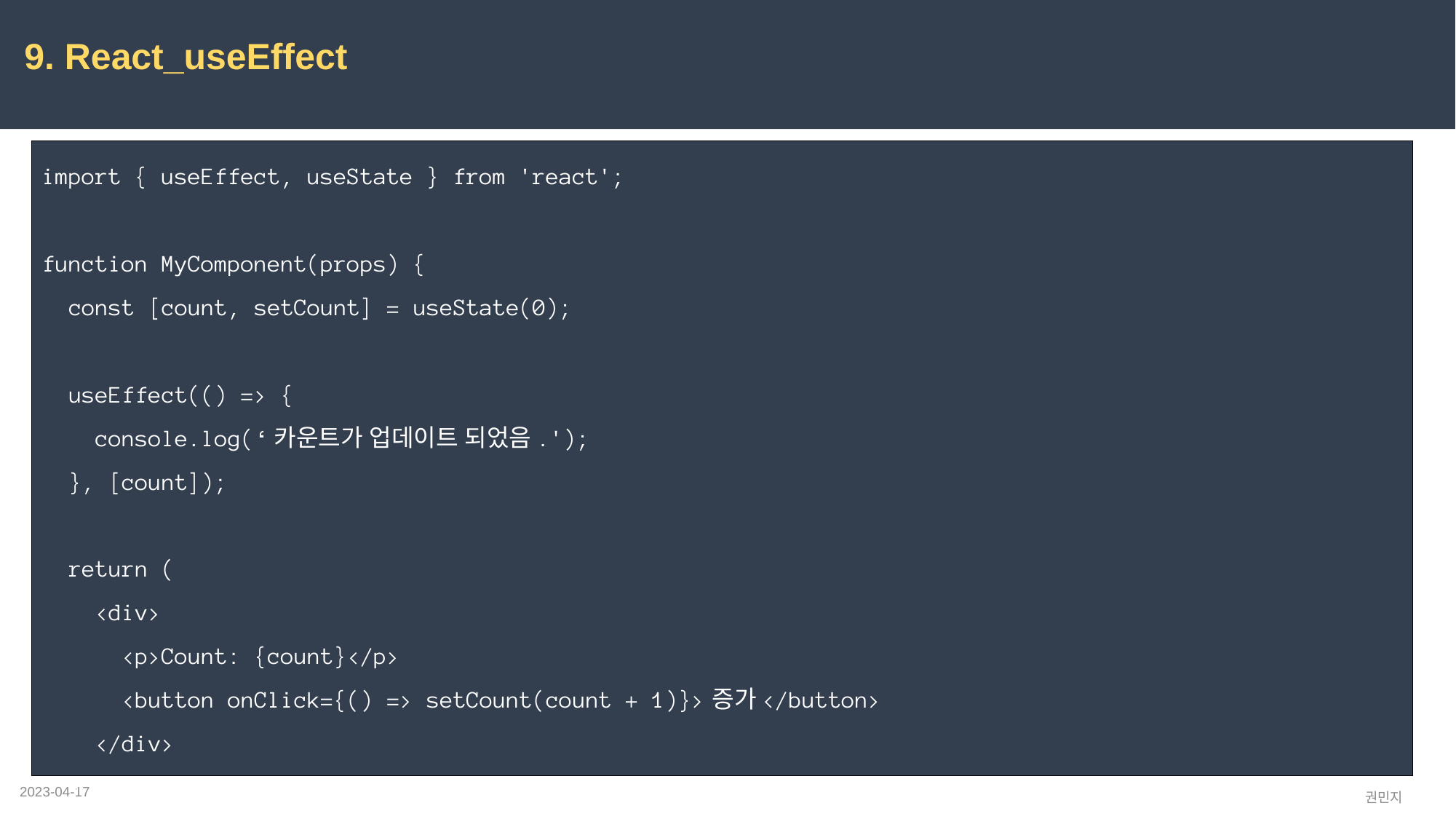

9. React_useEffect
import { useEffect, useState } from 'react';

function MyComponent(props) {
  const [count, setCount] = useState(0);

  useEffect(() => {
    console.log(‘카운트가 업데이트 되었음.');
  }, [count]);

  return (
    <div>
      <p>Count: {count}</p>
      <button onClick={() => setCount(count + 1)}>증가</button>
    </div>
  );
}
2023-04-17
권민지